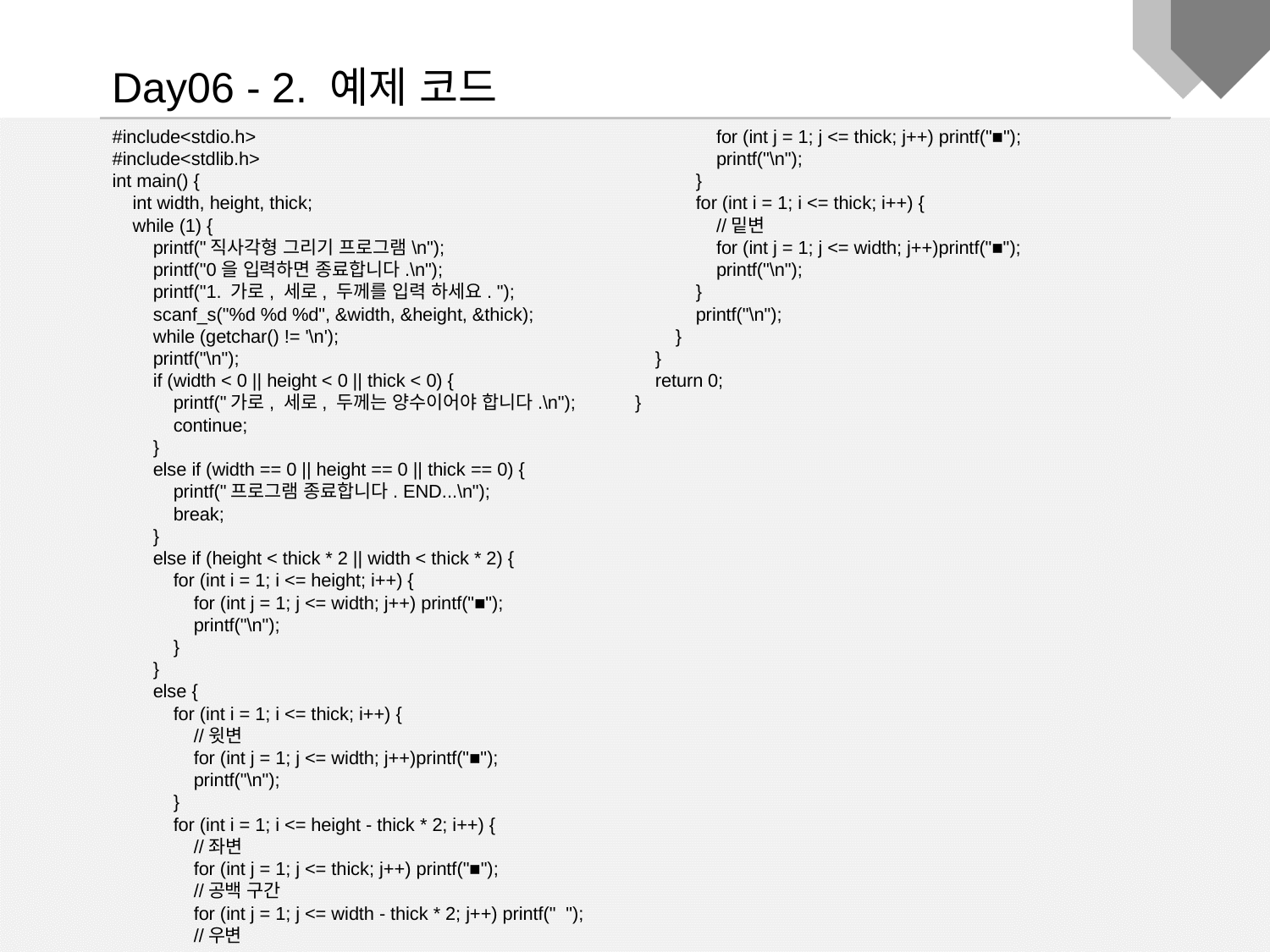

Day06 - 2. 예제 코드
#include<stdio.h>
#include<stdlib.h>
int main() {
    int width, height, thick;
    while (1) {
        printf("직사각형 그리기 프로그램\n");
        printf("0을 입력하면 종료합니다.\n");
        printf("1. 가로, 세로, 두께를 입력 하세요. ");
        scanf_s("%d %d %d", &width, &height, &thick);
        while (getchar() != '\n');
        printf("\n");
        if (width < 0 || height < 0 || thick < 0) {
            printf("가로, 세로, 두께는 양수이어야 합니다.\n");
            continue;
        }
        else if (width == 0 || height == 0 || thick == 0) {
            printf("프로그램 종료합니다. END...\n");
            break;
        }
        else if (height < thick * 2 || width < thick * 2) {
            for (int i = 1; i <= height; i++) {
                for (int j = 1; j <= width; j++) printf("■");
                printf("\n");
            }
        }
        else {
            for (int i = 1; i <= thick; i++) {
                //윗변
                for (int j = 1; j <= width; j++)printf("■");
                printf("\n");
            }
            for (int i = 1; i <= height - thick * 2; i++) {
                //좌변
                for (int j = 1; j <= thick; j++) printf("■");
                //공백 구간
                for (int j = 1; j <= width - thick * 2; j++) printf("  ");
                //우변
                for (int j = 1; j <= thick; j++) printf("■");
                printf("\n");
            }
            for (int i = 1; i <= thick; i++) {
                //밑변
                for (int j = 1; j <= width; j++)printf("■");
                printf("\n");
            }
            printf("\n");
        }
    }
    return 0;
}